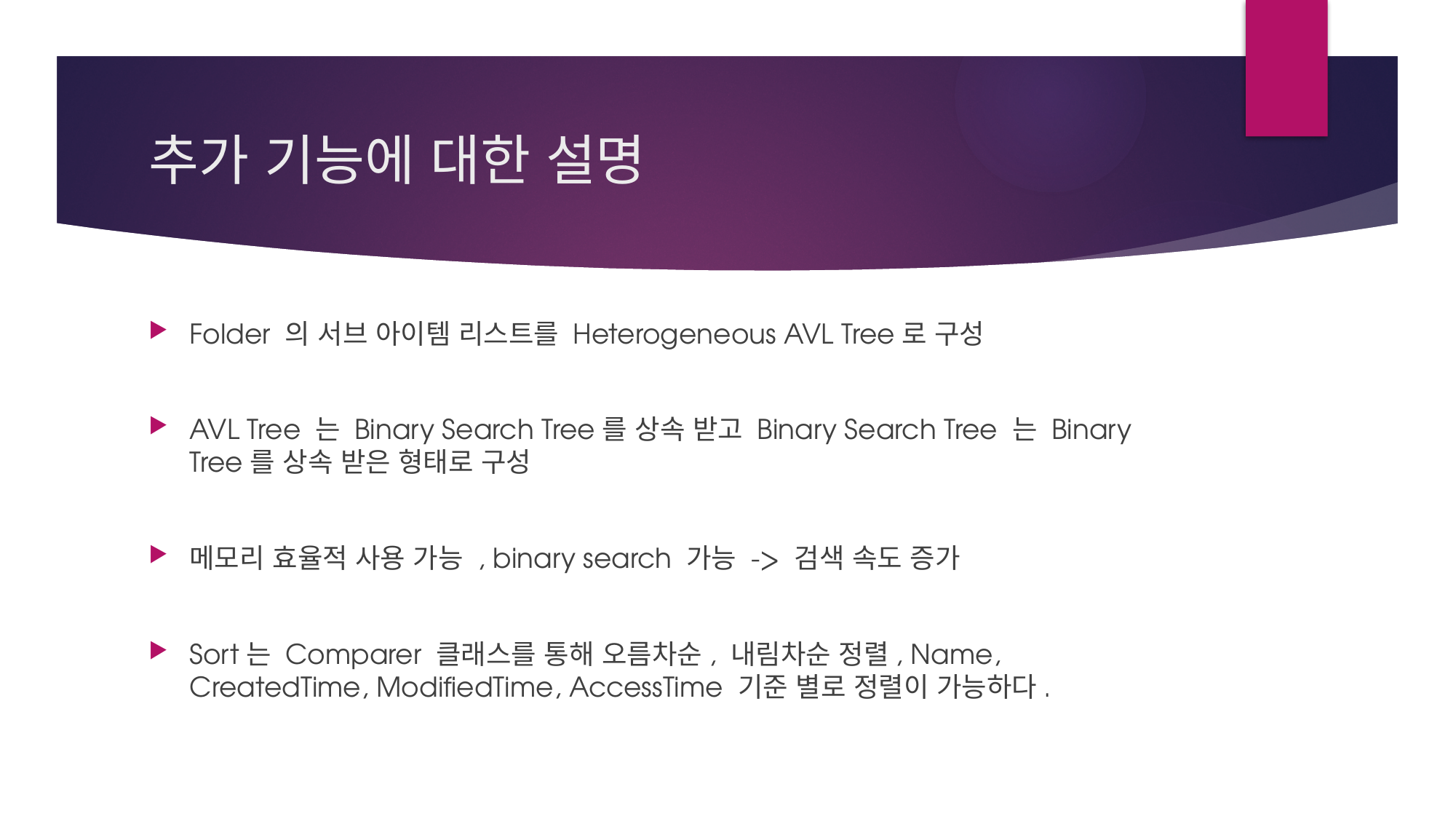

# 추가 기능에 대한 설명
Folder 의 서브 아이템 리스트를 Heterogeneous AVL Tree로 구성

AVL Tree 는 Binary Search Tree를 상속 받고 Binary Search Tree 는 Binary Tree를 상속 받은 형태로 구성

메모리 효율적 사용 가능 , binary search 가능 -> 검색 속도 증가

Sort는 Comparer 클래스를 통해 오름차순, 내림차순 정렬, Name, CreatedTime, ModifiedTime, AccessTime 기준 별로 정렬이 가능하다.